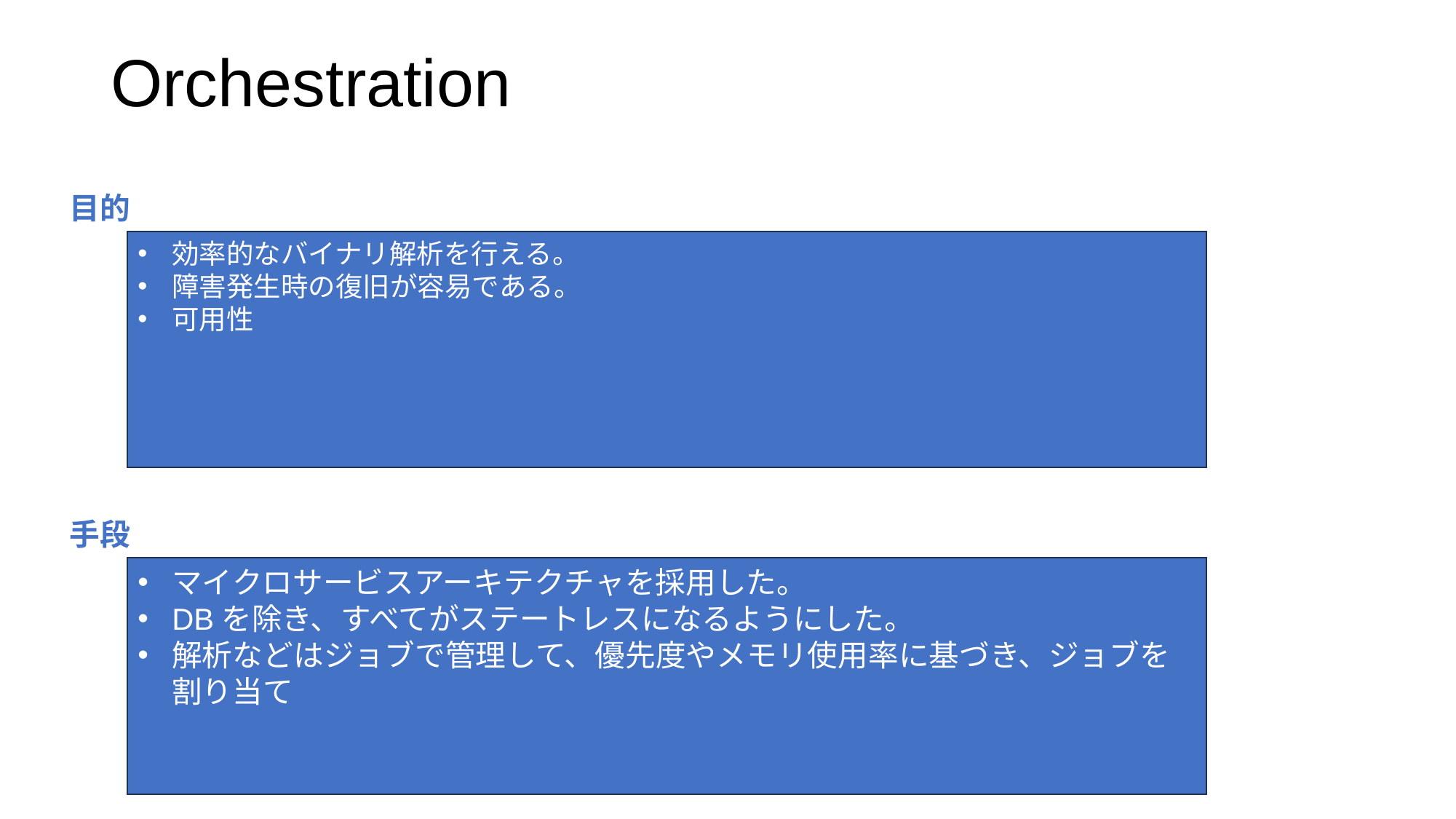

# Orchestration
目的
効率的なバイナリ解析を行える。
障害発生時の復旧が容易である。
可用性
手段
マイクロサービスアーキテクチャを採用した。
DBを除き、すべてがステートレスになるようにした。
解析などはジョブで管理して、優先度やメモリ使用率に基づき、ジョブを割り当て